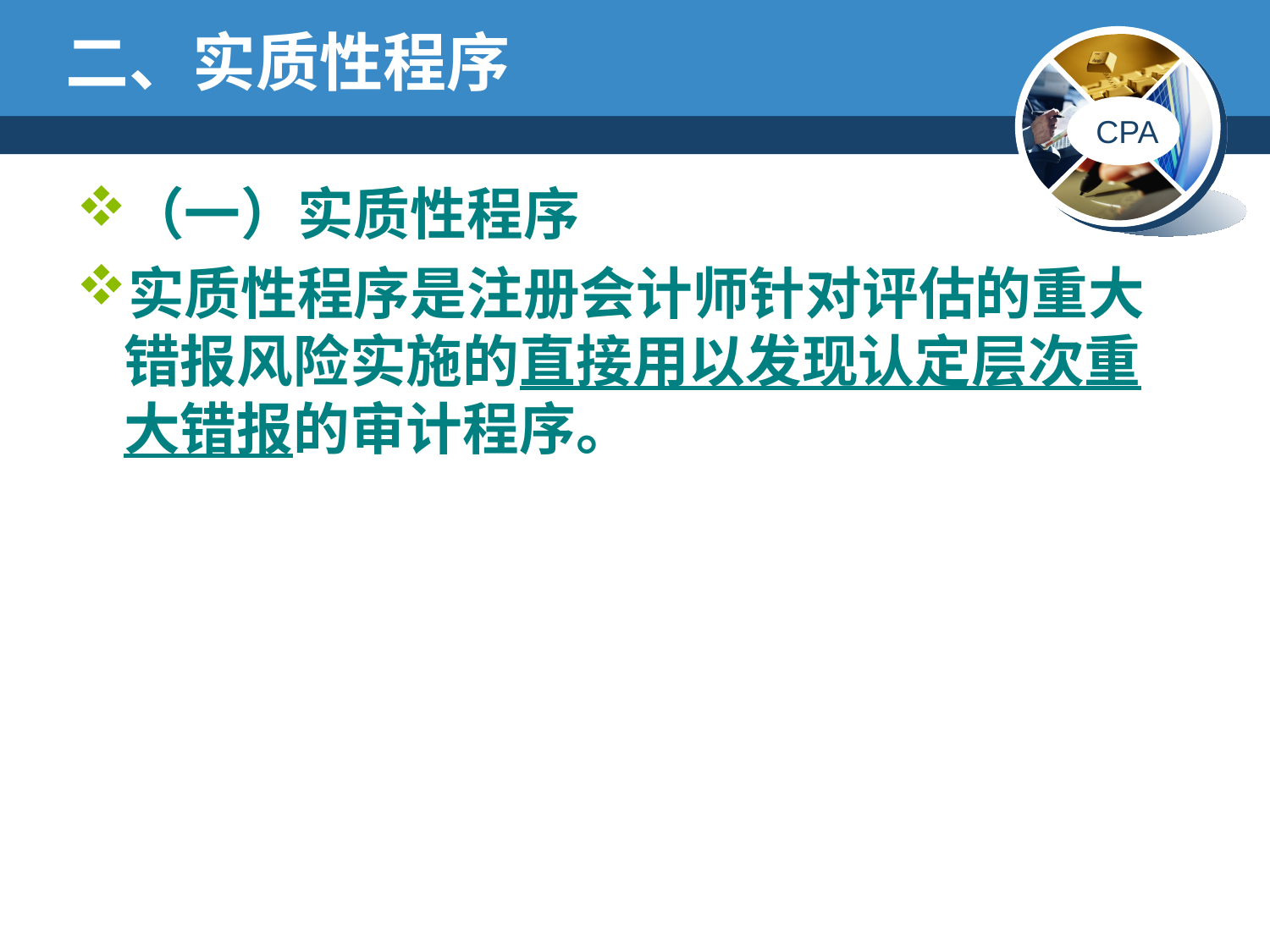

# 二、实质性程序
（一）实质性程序
实质性程序是注册会计师针对评估的重大错报风险实施的直接用以发现认定层次重大错报的审计程序。